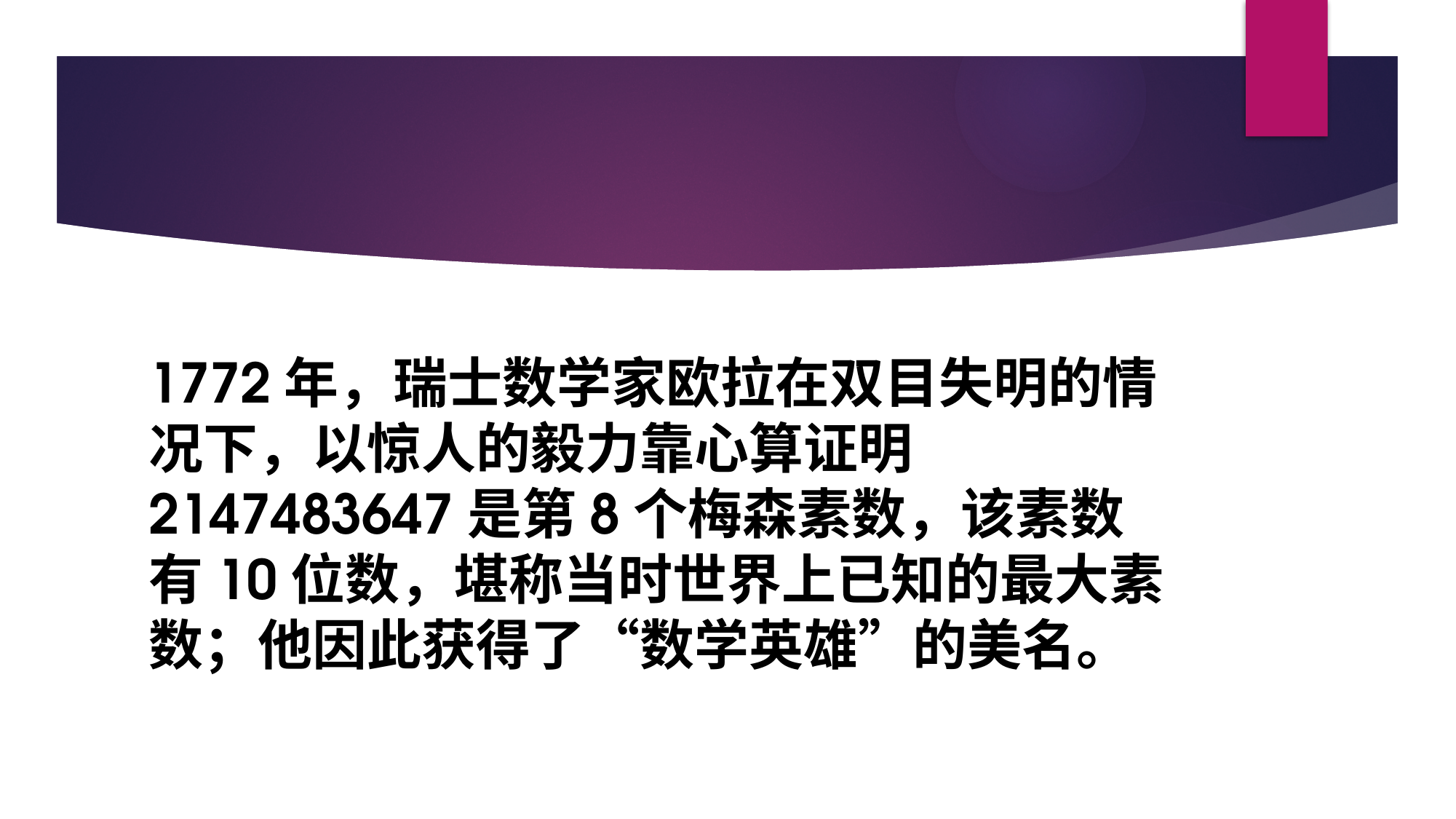

1772年，瑞士数学家欧拉在双目失明的情况下，以惊人的毅力靠心算证明2147483647是第8个梅森素数，该素数有10位数，堪称当时世界上已知的最大素数；他因此获得了“数学英雄”的美名。